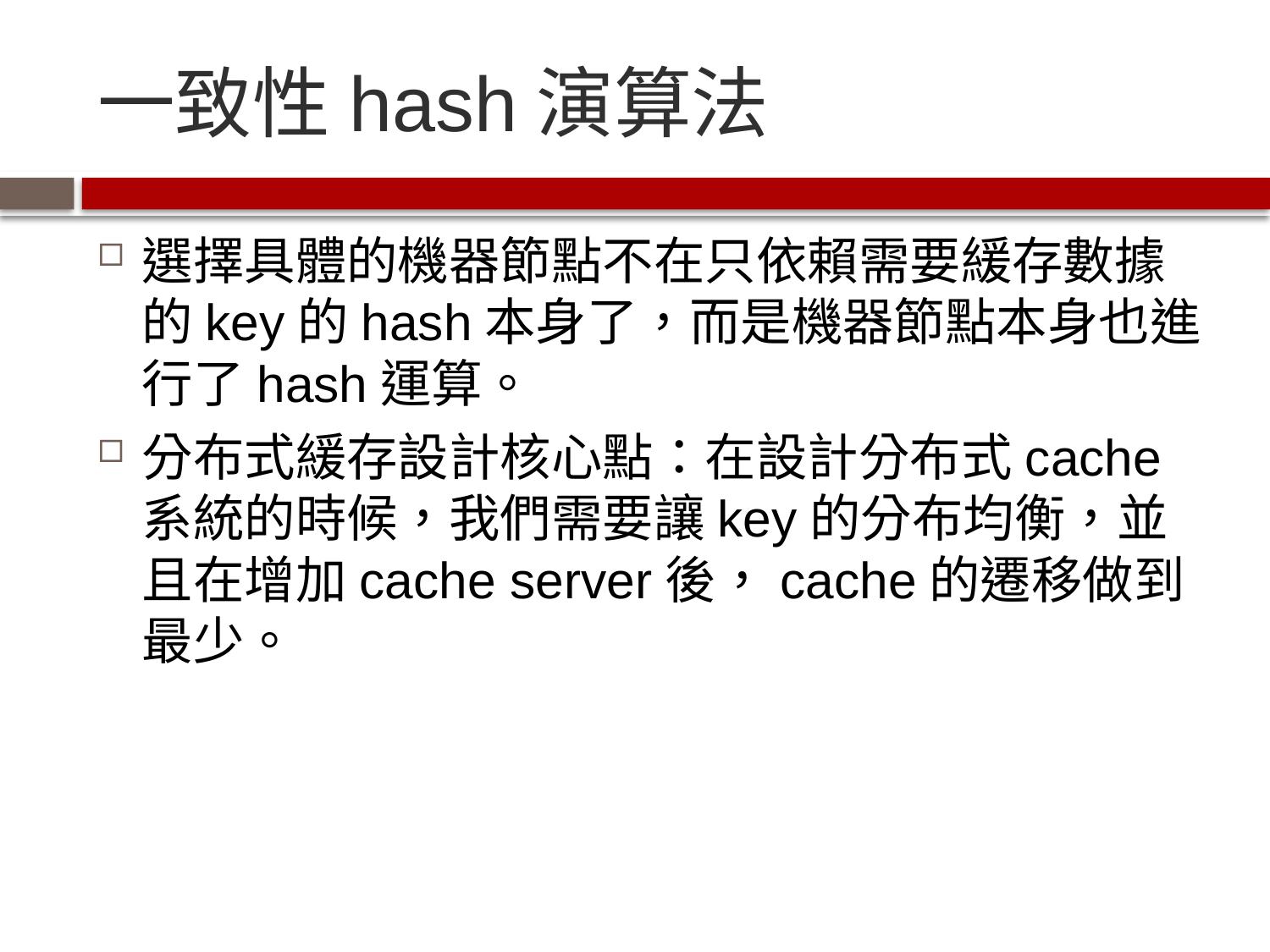

# 一致性hash演算法
選擇具體的機器節點不在只依賴需要緩存數據的key的hash本身了，而是機器節點本身也進行了hash運算。
分布式緩存設計核心點：在設計分布式cache系統的時候，我們需要讓key的分布均衡，並且在增加cache server後，cache的遷移做到最少。